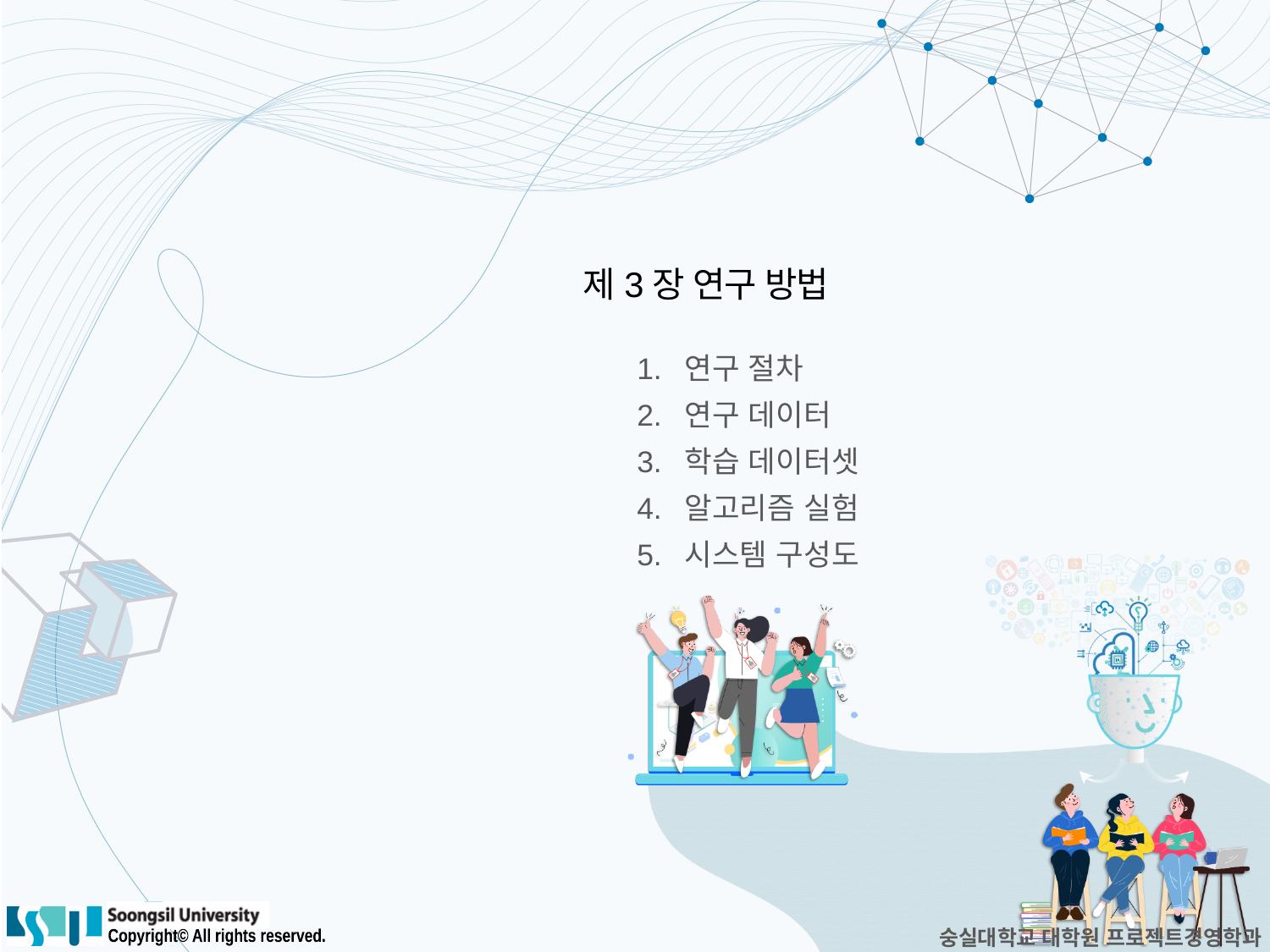

제3장 연구 방법
연구 절차
연구 데이터
학습 데이터셋
알고리즘 실험
시스템 구성도